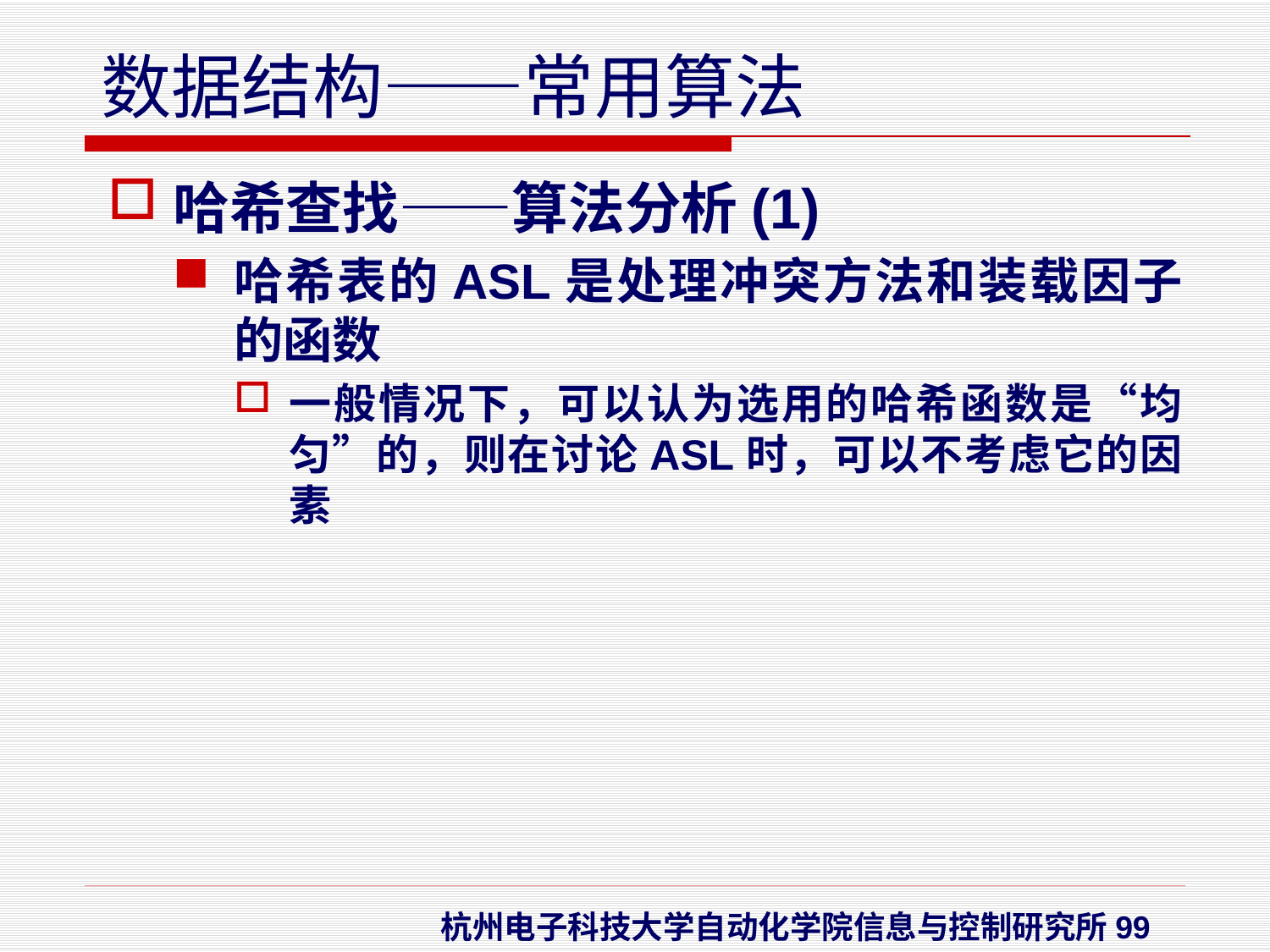

哈希查找——算法分析(1)
哈希表的ASL是处理冲突方法和装载因子的函数
一般情况下，可以认为选用的哈希函数是“均匀”的，则在讨论ASL时，可以不考虑它的因素